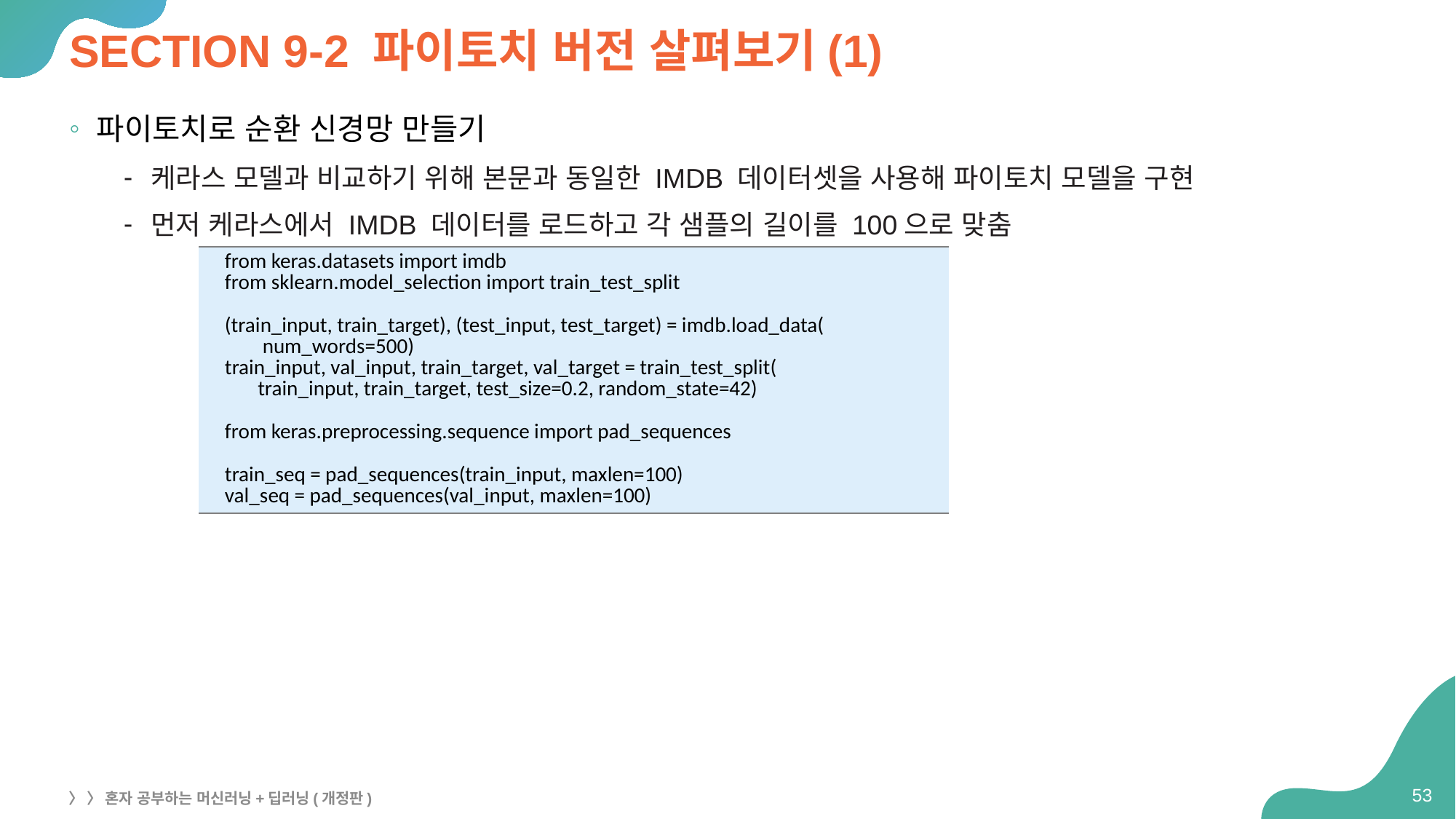

# SECTION 9-2 파이토치 버전 살펴보기(1)
파이토치로 순환 신경망 만들기
케라스 모델과 비교하기 위해 본문과 동일한 IMDB 데이터셋을 사용해 파이토치 모델을 구현
먼저 케라스에서 IMDB 데이터를 로드하고 각 샘플의 길이를 100으로 맞춤
| from keras.datasets import imdb from sklearn.model\_selection import train\_test\_split (train\_input, train\_target), (test\_input, test\_target) = imdb.load\_data( num\_words=500) train\_input, val\_input, train\_target, val\_target = train\_test\_split( train\_input, train\_target, test\_size=0.2, random\_state=42) from keras.preprocessing.sequence import pad\_sequences train\_seq = pad\_sequences(train\_input, maxlen=100) val\_seq = pad\_sequences(val\_input, maxlen=100) |
| --- |
53
〉 〉 혼자 공부하는 머신러닝+딥러닝(개정판)